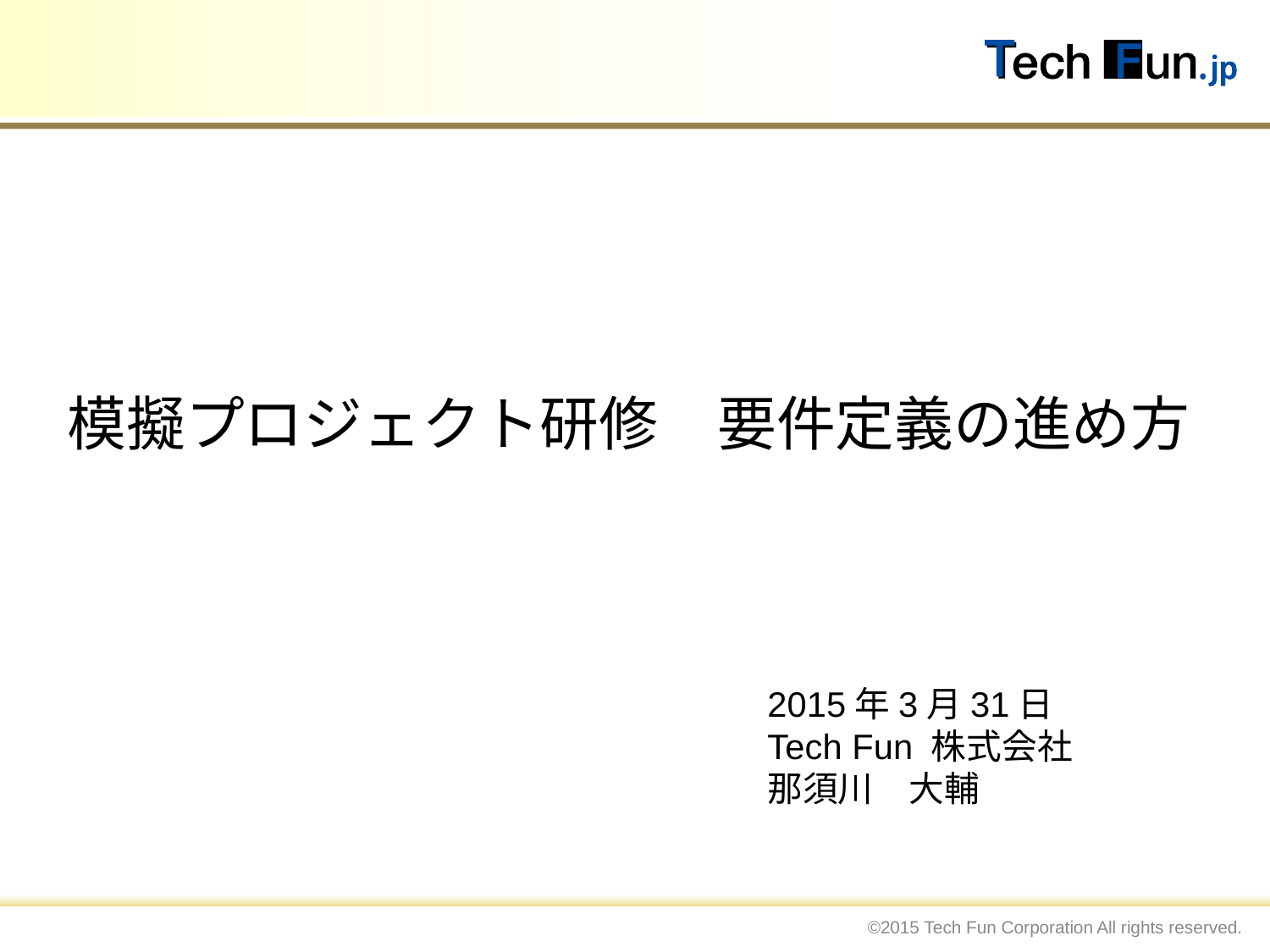

# 模擬プロジェクト研修　要件定義の進め方
©2015 Tech Fun Corporation All rights reserved.